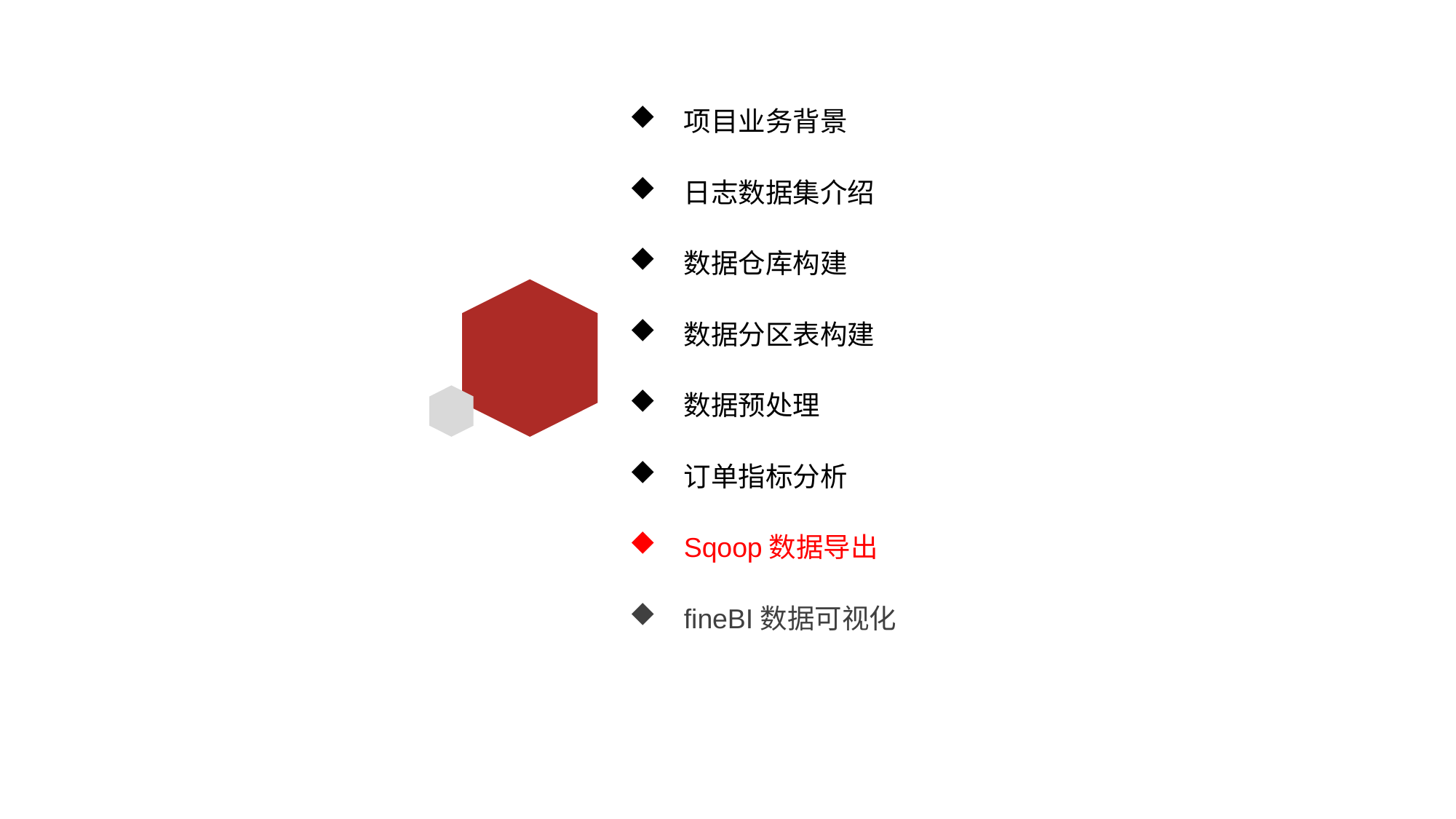

项目业务背景
日志数据集介绍
数据仓库构建
数据分区表构建
数据预处理
订单指标分析
Sqoop数据导出
fineBI数据可视化